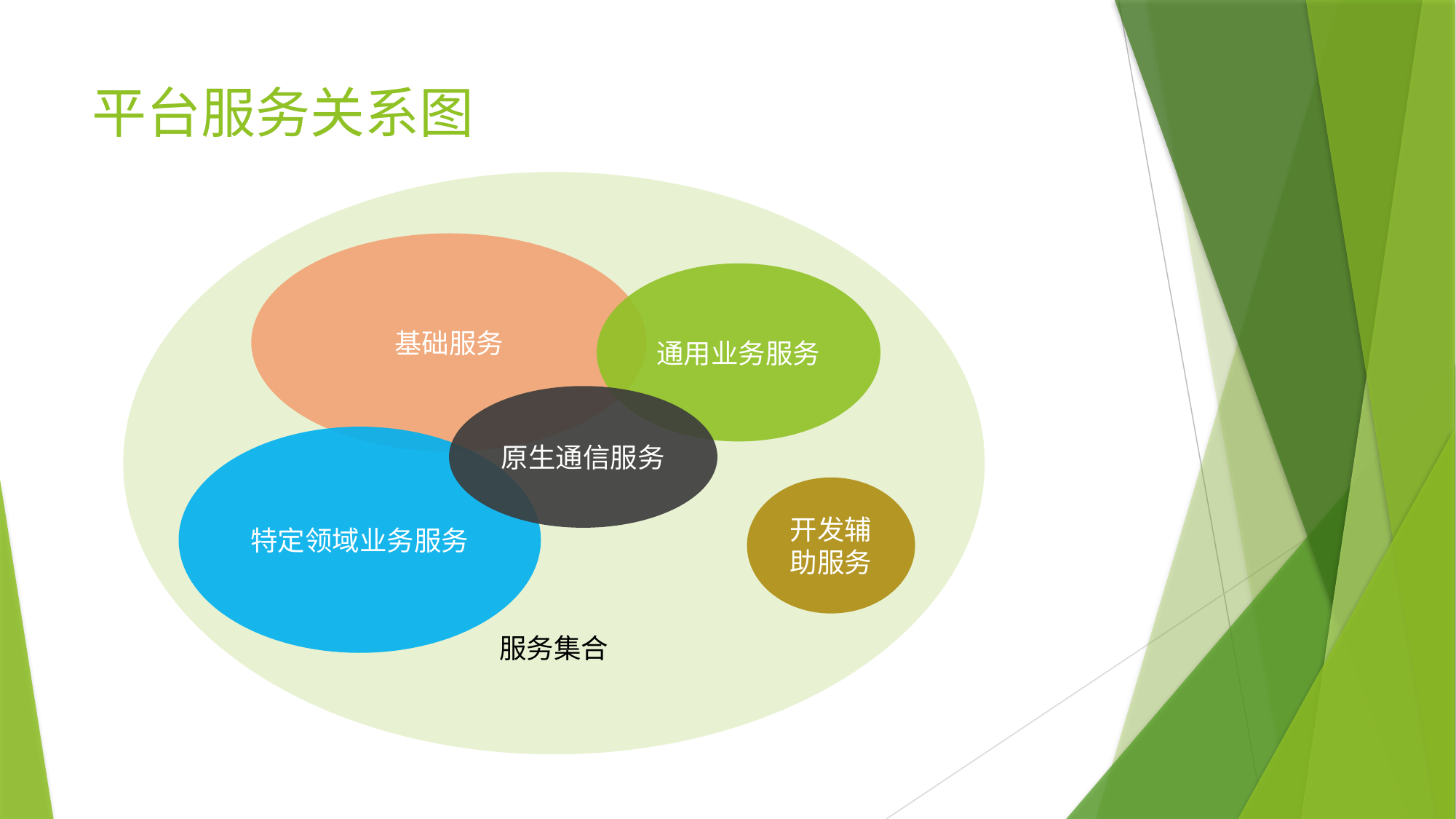

# 平台服务关系图
服务集合
基础服务
通用业务服务
原生通信服务
特定领域业务服务
开发辅助服务